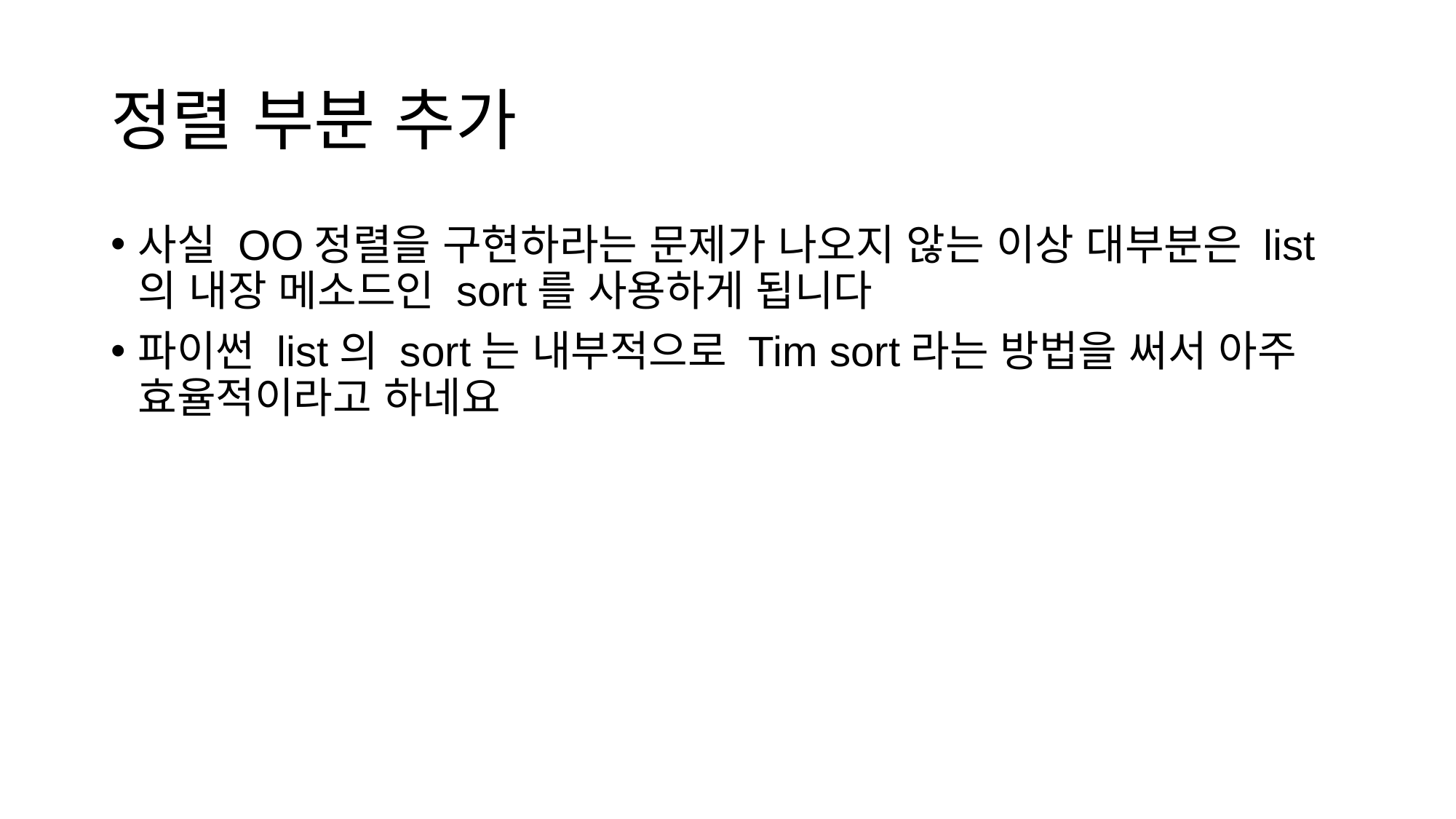

# 정렬 부분 추가
사실 OO정렬을 구현하라는 문제가 나오지 않는 이상 대부분은 list의 내장 메소드인 sort를 사용하게 됩니다
파이썬 list의 sort는 내부적으로 Tim sort라는 방법을 써서 아주 효율적이라고 하네요